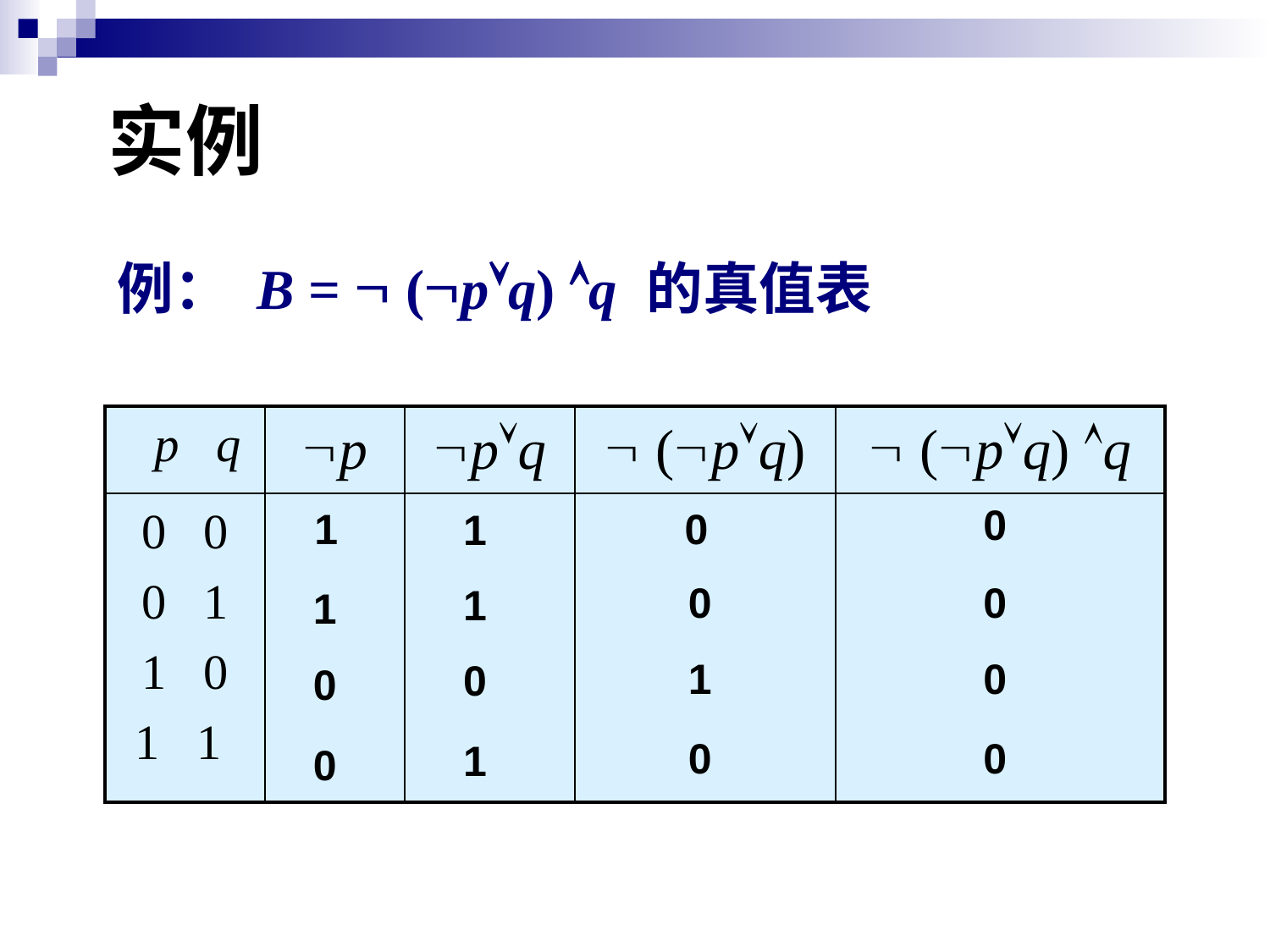

实例
例： B = ¬ (¬p∨q) ∧q 的真值表
| p q | ¬p | ¬p∨q | ¬ (¬p∨q) | ¬ (¬p∨q) ∧q |
| --- | --- | --- | --- | --- |
| 0 0 0 1 1 0 1 1 |  |  |  |  |
0
0
1
1
0
0
1
1
0
1
0
0
0
0
1
0